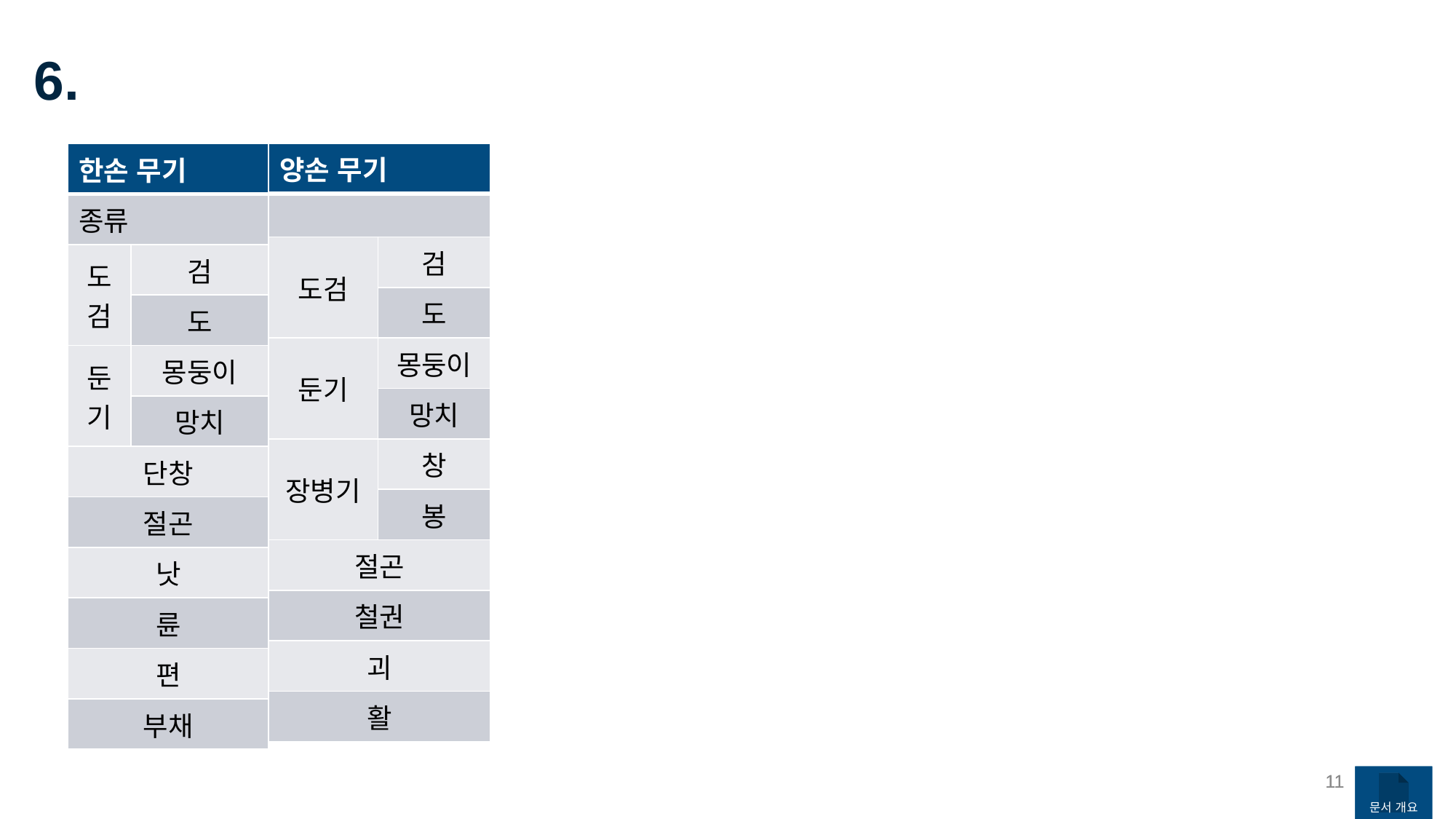

6.
| 양손 무기 |  |
| --- | --- |
|  |  |
| 도검 | 검 |
|  | 도 |
| 둔기 | 몽둥이 |
|  | 망치 |
| 장병기 | 창 |
|  | 봉 |
| 절곤 |  |
| 철권 |  |
| 괴 |  |
| 활 |  |
| 한손 무기 |  |
| --- | --- |
| 종류 |  |
| 도검 | 검 |
|  | 도 |
| 둔기 | 몽둥이 |
|  | 망치 |
| 단창 |  |
| 절곤 |  |
| 낫 |  |
| 륜 |  |
| 편 |  |
| 부채 |  |
11
11

문서 개요

문서 개요